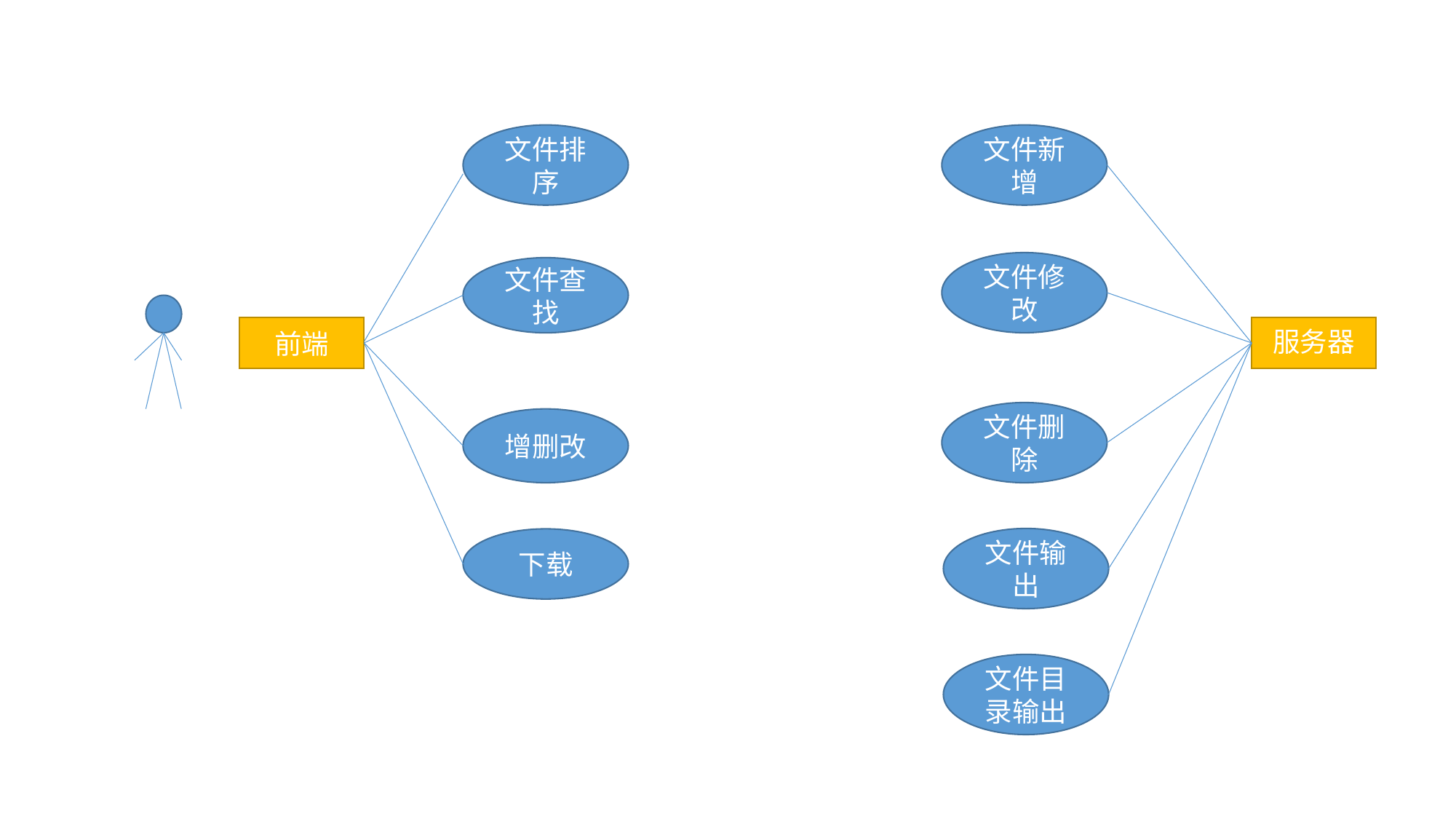

文件排序
文件新增
文件修改
文件查找

前端
服务器
文件删除
增删改
文件输出
下载
文件目录输出